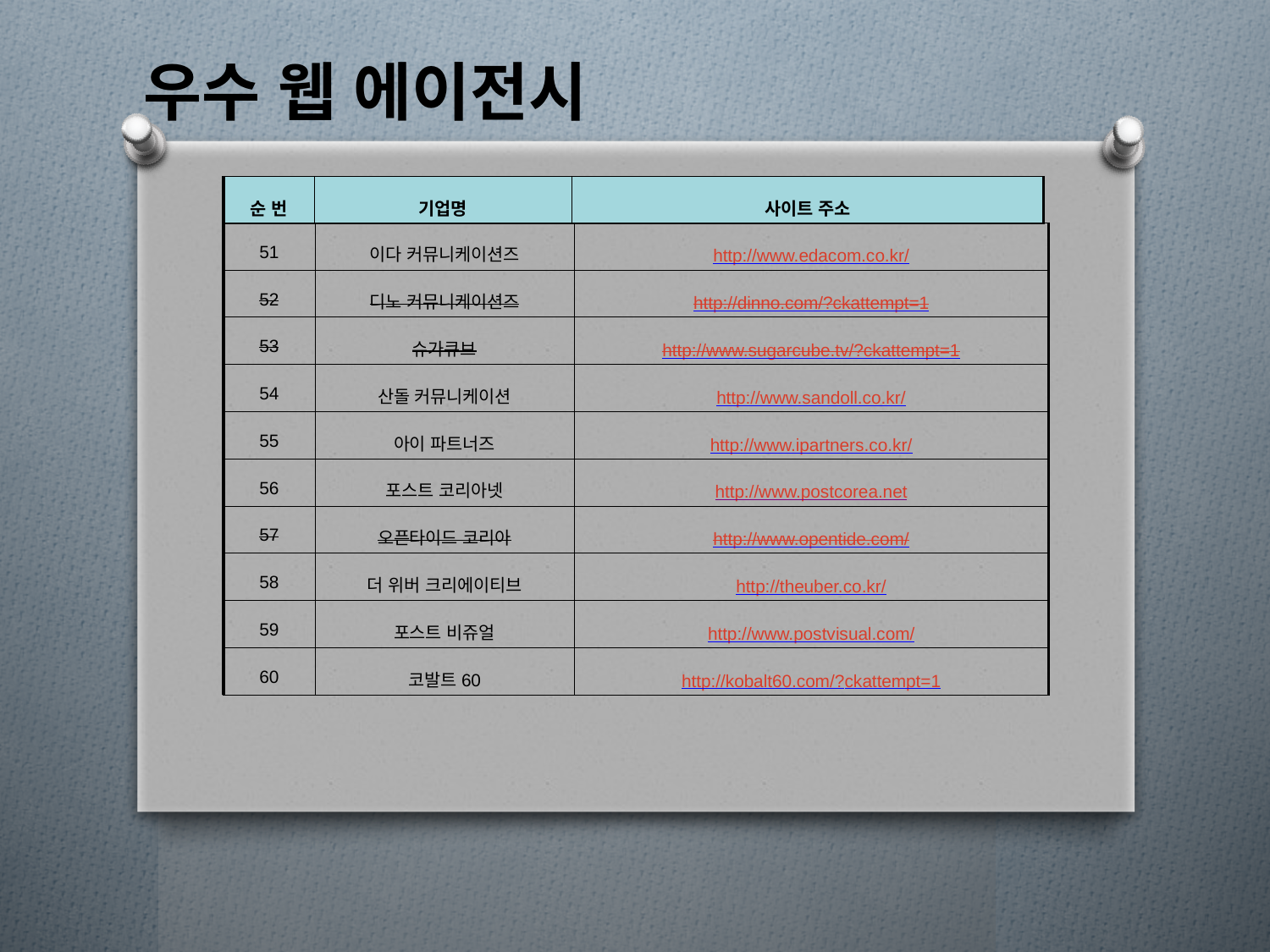

우수 웹 에이전시
| 순 번 | 기업명 | 사이트 주소 |
| --- | --- | --- |

| 51 | 이다 커뮤니케이션즈 | http://www.edacom.co.kr/ |
| --- | --- | --- |
| 52 | 디노 커뮤니케이션즈 | http://dinno.com/?ckattempt=1 |
| 53 | 슈가큐브 | http://www.sugarcube.tv/?ckattempt=1 |
| 54 | 산돌 커뮤니케이션 | http://www.sandoll.co.kr/ |
| 55 | 아이 파트너즈 | http://www.ipartners.co.kr/ |
| 56 | 포스트 코리아넷 | http://www.postcorea.net |
| 57 | 오픈타이드 코리아 | http://www.opentide.com/ |
| 58 | 더 위버 크리에이티브 | http://theuber.co.kr/ |
| 59 | 포스트 비쥬얼 | http://www.postvisual.com/ |
| 60 | 코발트60 | http://kobalt60.com/?ckattempt=1 |